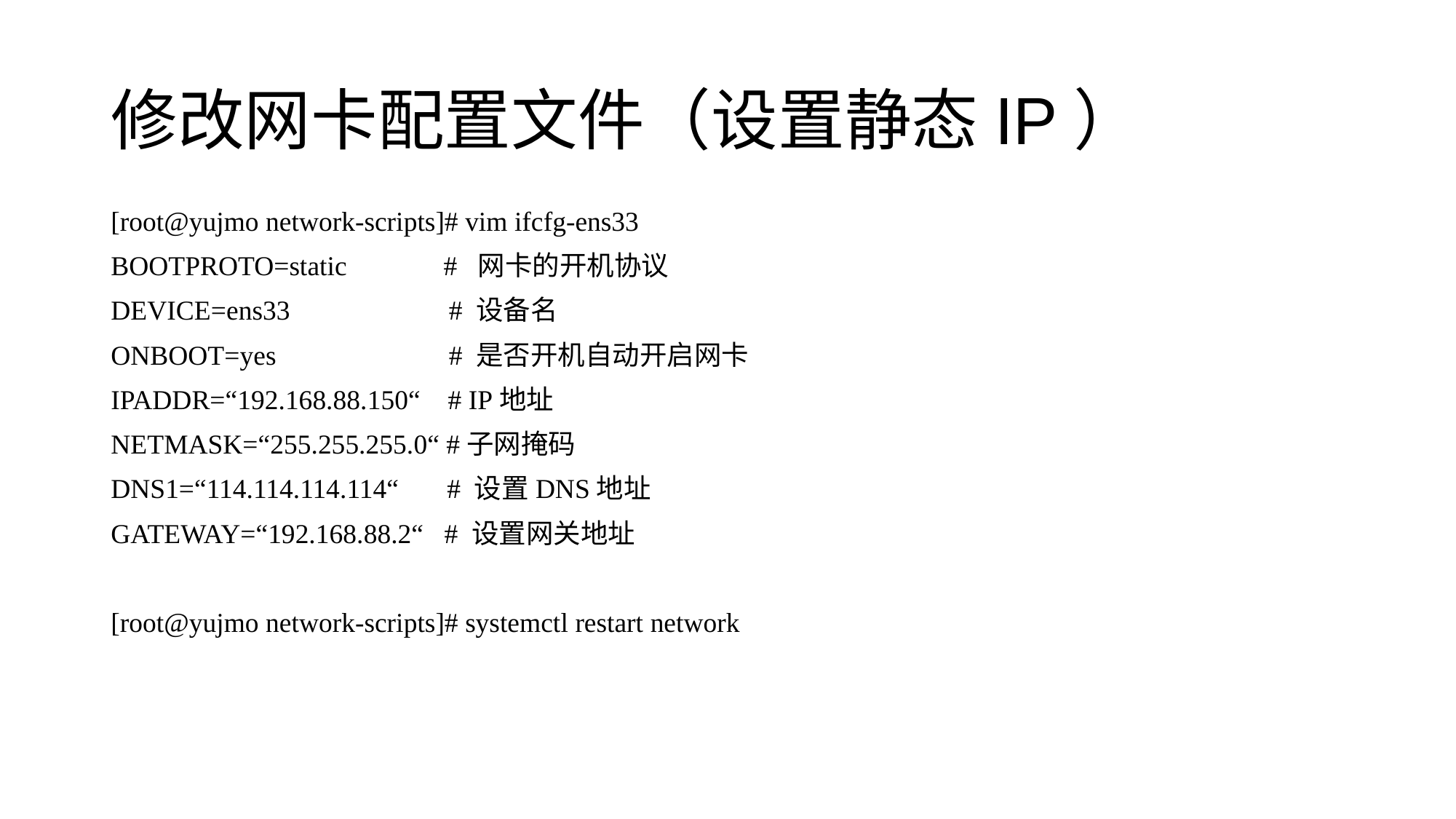

# 修改网卡配置文件（设置静态IP）
[root@yujmo network-scripts]# vim ifcfg-ens33
BOOTPROTO=static              #  网卡的开机协议
DEVICE=ens33                       # 设备名
ONBOOT=yes                         # 是否开机自动开启网卡
IPADDR=“192.168.88.150“    # IP地址
NETMASK=“255.255.255.0“ #子网掩码
DNS1=“114.114.114.114“       # 设置DNS地址
GATEWAY=“192.168.88.2“   # 设置网关地址

[root@yujmo network-scripts]# systemctl restart network